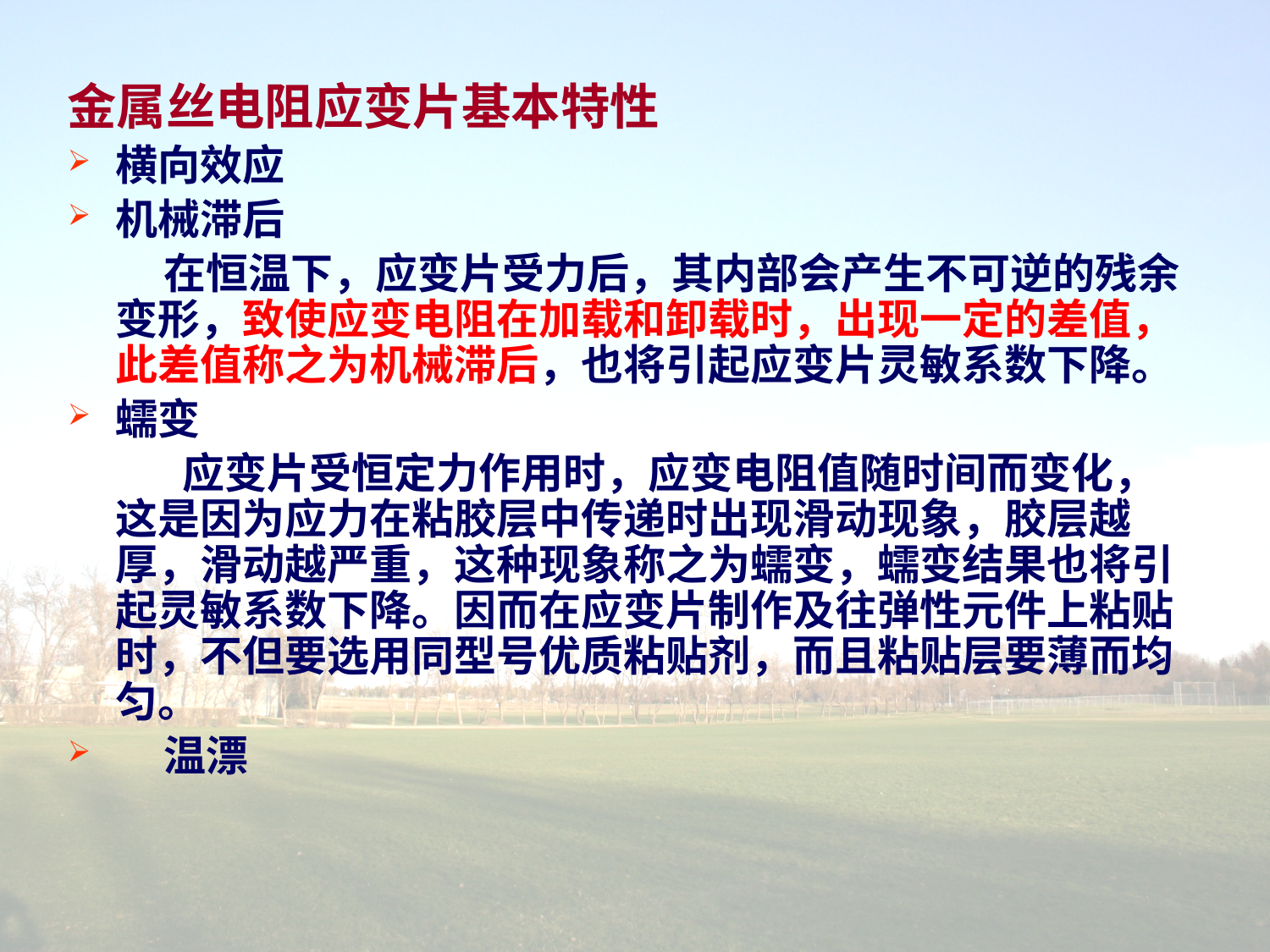

金属丝电阻应变片基本特性
横向效应
机械滞后
         在恒温下，应变片受力后，其内部会产生不可逆的残余变形，致使应变电阻在加载和卸载时，出现一定的差值，此差值称之为机械滞后，也将引起应变片灵敏系数下降。
蠕变
           应变片受恒定力作用时，应变电阻值随时间而变化，这是因为应力在粘胶层中传递时出现滑动现象，胶层越厚，滑动越严重，这种现象称之为蠕变，蠕变结果也将引起灵敏系数下降。因而在应变片制作及往弹性元件上粘贴时，不但要选用同型号优质粘贴剂，而且粘贴层要薄而均匀。
    温漂